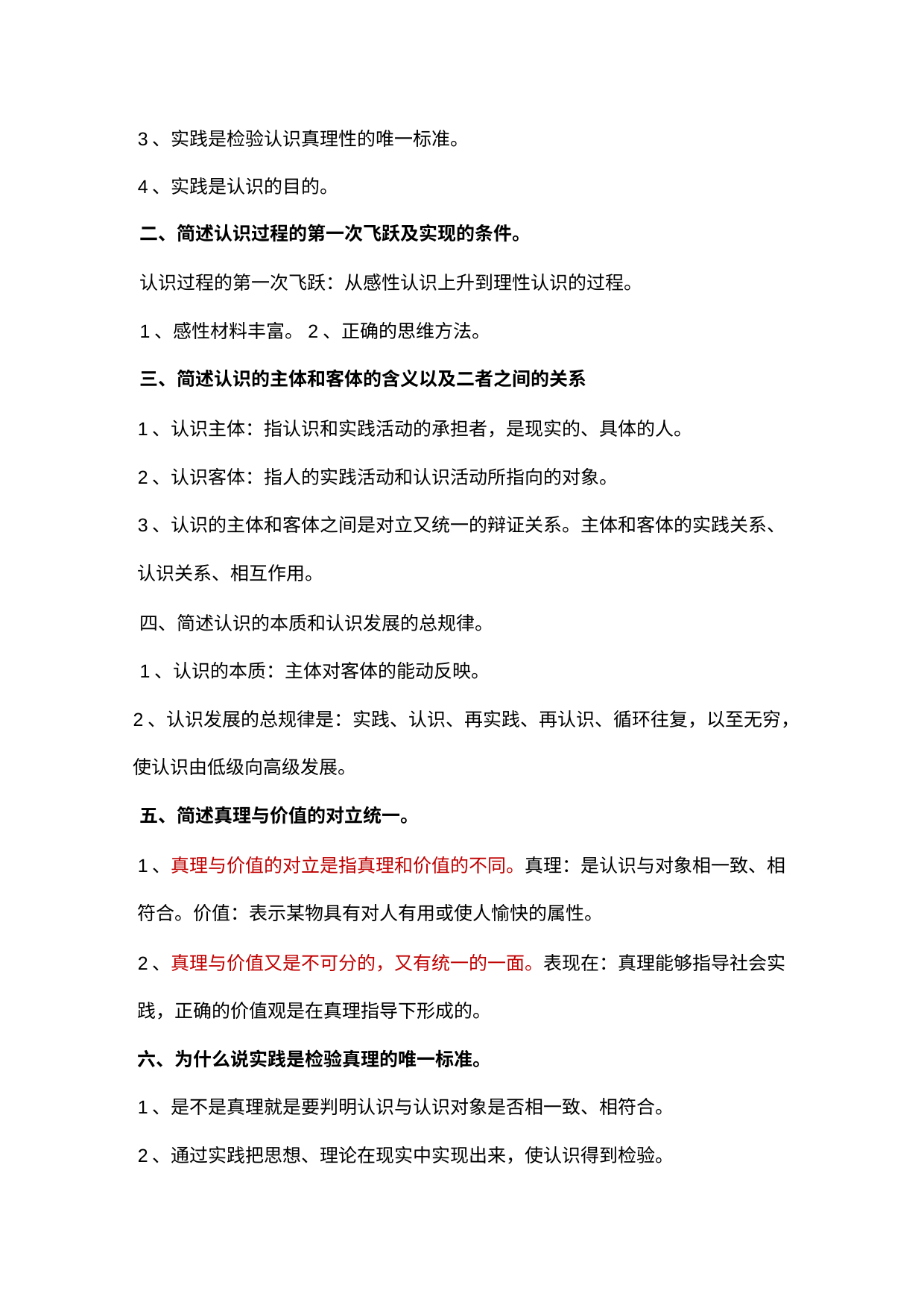

3、实践是检验认识真理性的唯一标准。

4、实践是认识的目的。
二、简述认识过程的第一次飞跃及实现的条件。
认识过程的第一次飞跃：从感性认识上升到理性认识的过程。

1、感性材料丰富。2、正确的思维方法。
三、简述认识的主体和客体的含义以及二者之间的关系
1、认识主体：指认识和实践活动的承担者，是现实的、具体的人。

2、认识客体：指人的实践活动和认识活动所指向的对象。
3、认识的主体和客体之间是对立又统一的辩证关系。主体和客体的实践关系、

认识关系、相互作用。
四、简述认识的本质和认识发展的总规律。

1、认识的本质：主体对客体的能动反映。
2、认识发展的总规律是：实践、认识、再实践、再认识、循环往复，以至无穷，

使认识由低级向高级发展。
五、简述真理与价值的对立统一。
1、真理与价值的对立是指真理和价值的不同。真理：是认识与对象相一致、相

符合。价值：表示某物具有对人有用或使人愉快的属性。
2、真理与价值又是不可分的，又有统一的一面。表现在：真理能够指导社会实

践，正确的价值观是在真理指导下形成的。

六、为什么说实践是检验真理的唯一标准。
1、是不是真理就是要判明认识与认识对象是否相一致、相符合。

2、通过实践把思想、理论在现实中实现出来，使认识得到检验。